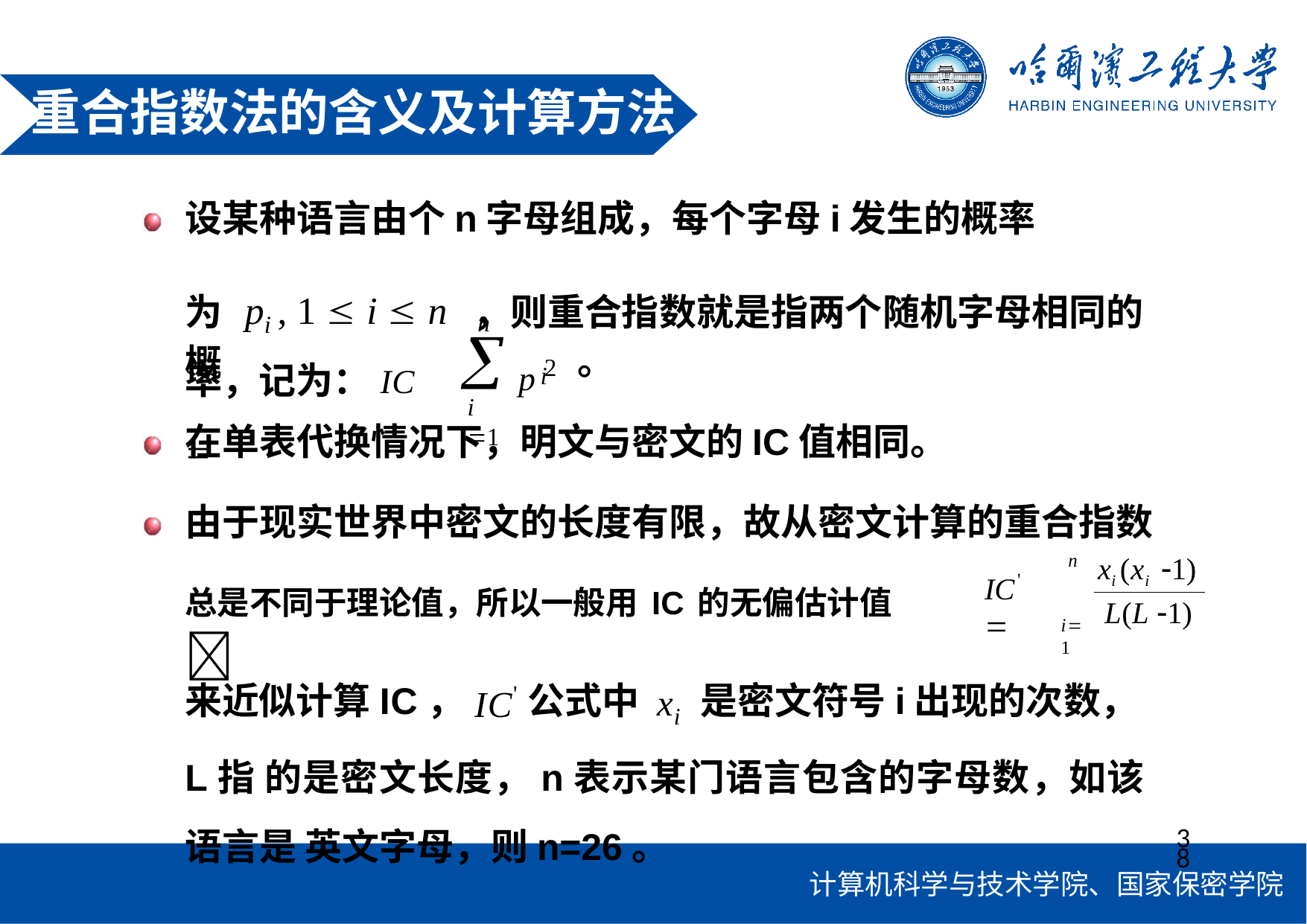

# 重合指数法的含义及计算方法
设某种语言由个n字母组成，每个字母i发生的概率
为 pi , 1 ≤ i ≤ n ，则重合指数就是指两个随机字母相同的概

n
p 2
∑
率，记为：IC =
。
i
i =1
在单表代换情况下，明文与密文的IC值相同。
由于现实世界中密文的长度有限，故从密文计算的重合指数

n
xi (xi −1)
总是不同于理论值，所以一般用IC的无偏估计值	∑
'
IC	=
L(L −1)

来近似计算IC，IC'公式中 xi 是密文符号i出现的次数，L指 的是密文长度，n表示某门语言包含的字母数，如该语言是 英文字母，则n=26。
i=1
38